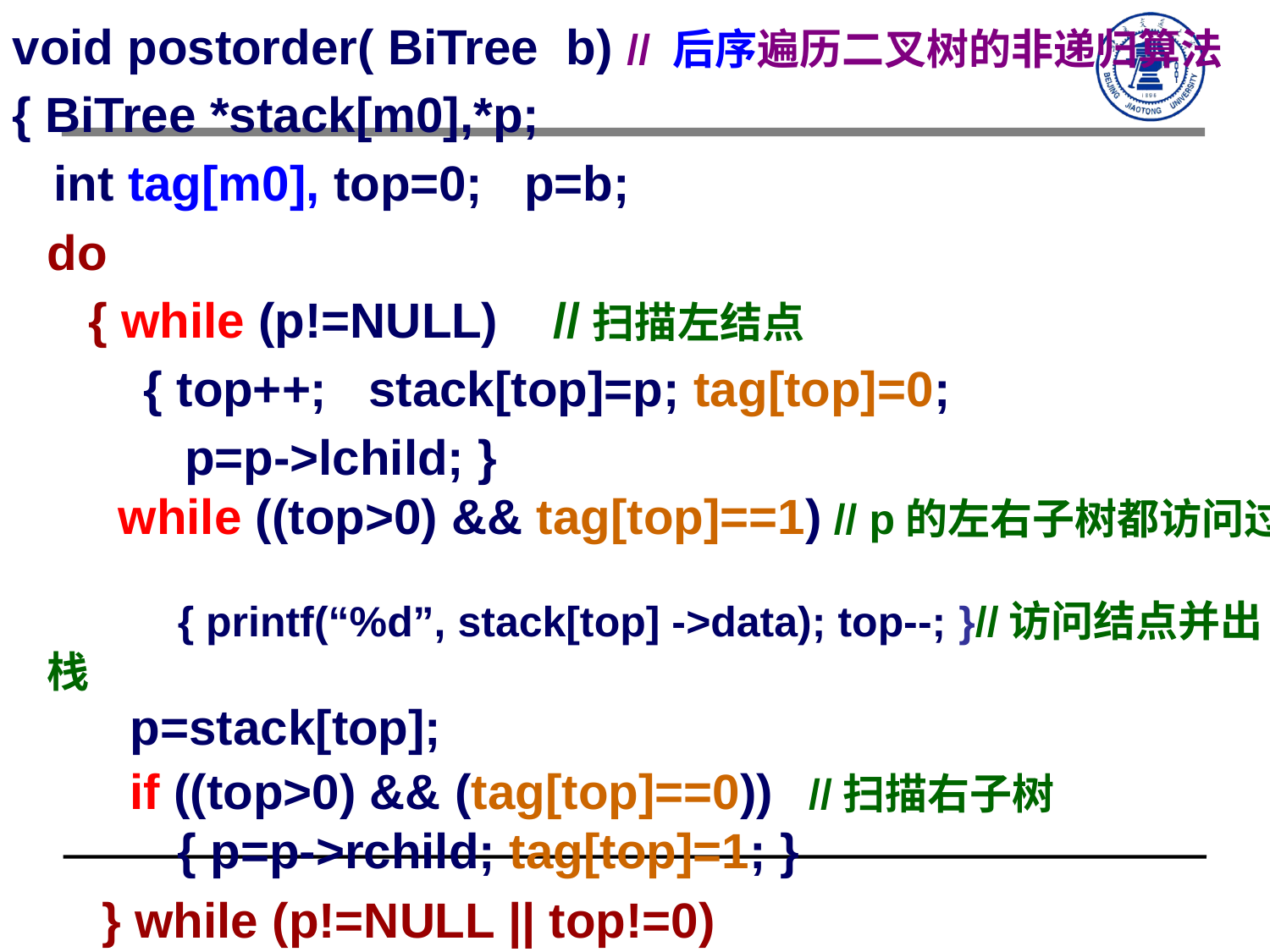

void postorder( BiTree  b) // 后序遍历二叉树的非递归算法
{ BiTree *stack[m0],*p;
   int tag[m0], top=0;   p=b;
do
   { while (p!=NULL)    //扫描左结点
       { top++;   stack[top]=p; tag[top]=0;
          p=p->lchild; }
      while ((top>0) && tag[top]==1) // p的左右子树都访问过
           { printf(“%d”, stack[top] ->data); top--; }//访问结点并出栈
       p=stack[top];
      if ((top>0) && (tag[top]==0))   //扫描右子树
           { p=p->rchild; tag[top]=1; }
    } while (p!=NULL || top!=0)
 }